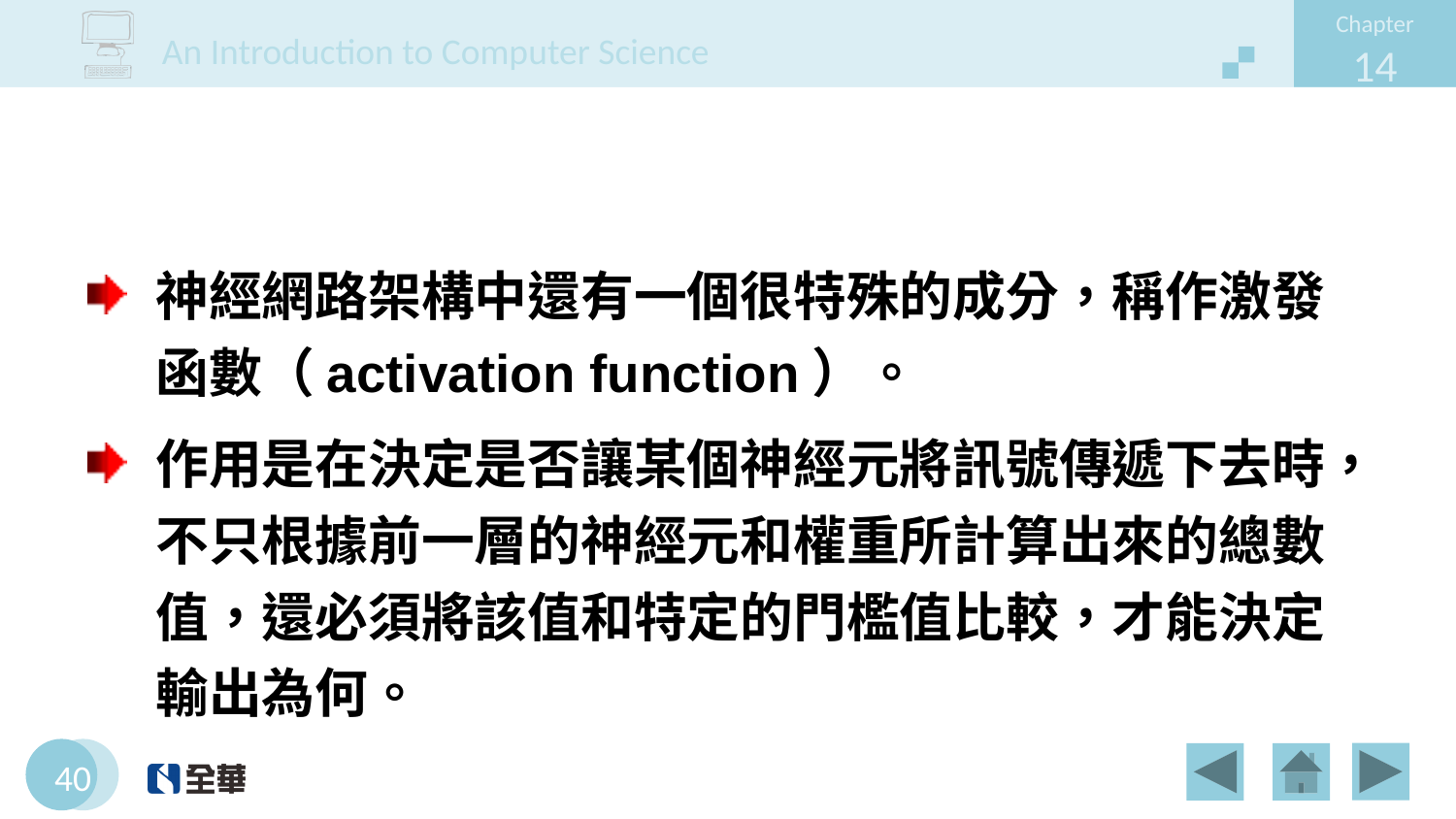

#
神經網路架構中還有一個很特殊的成分，稱作激發函數（activation function）。
作用是在決定是否讓某個神經元將訊號傳遞下去時，不只根據前一層的神經元和權重所計算出來的總數值，還必須將該值和特定的門檻值比較，才能決定輸出為何。